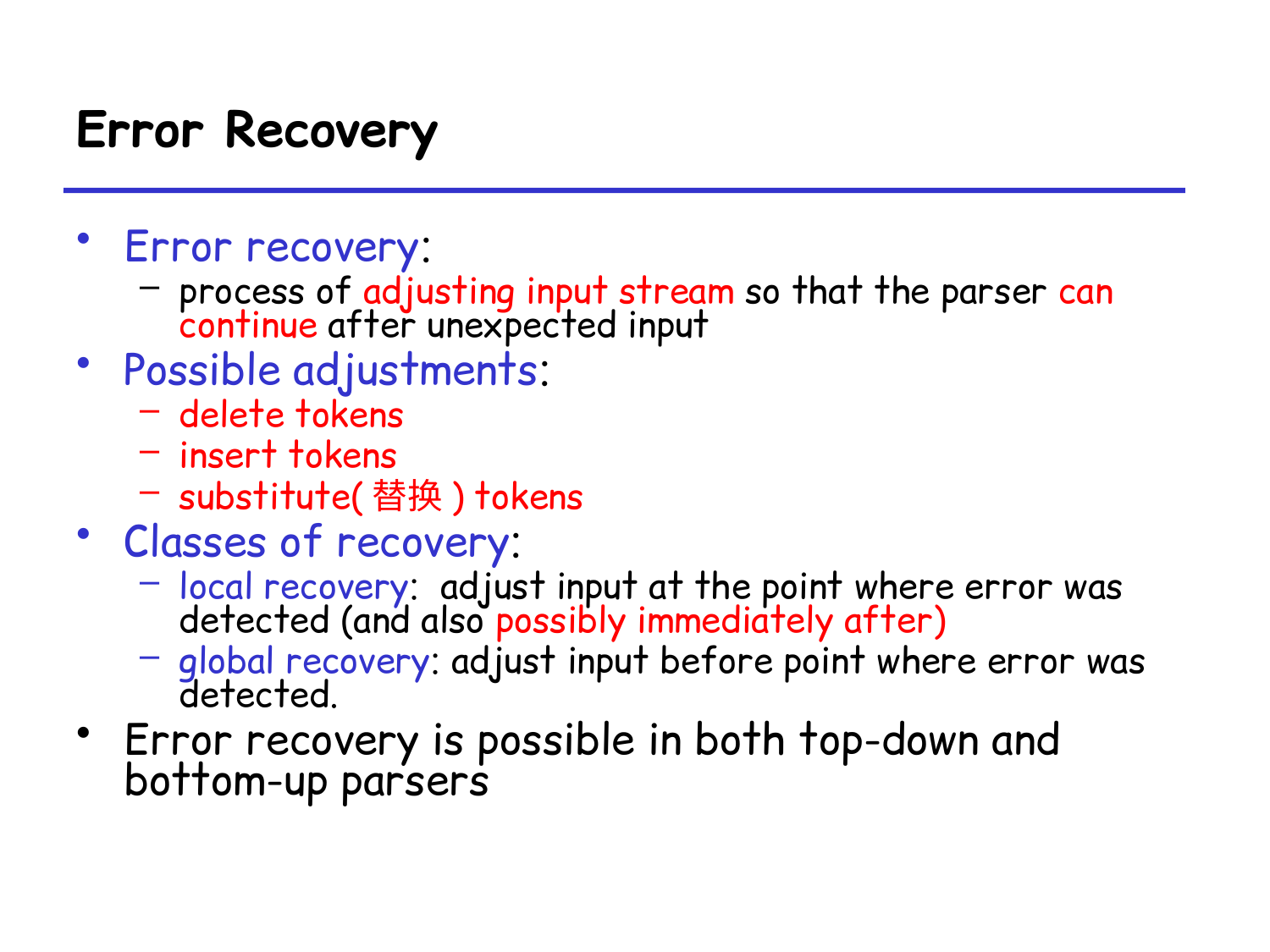

# Error Recovery
Error recovery:
process of adjusting input stream so that the parser can continue after unexpected input
Possible adjustments:
delete tokens
insert tokens
substitute(替换) tokens
Classes of recovery:
local recovery:  adjust input at the point where error was detected (and also possibly immediately after)
global recovery: adjust input before point where error was detected.
Error recovery is possible in both top-down and bottom-up parsers